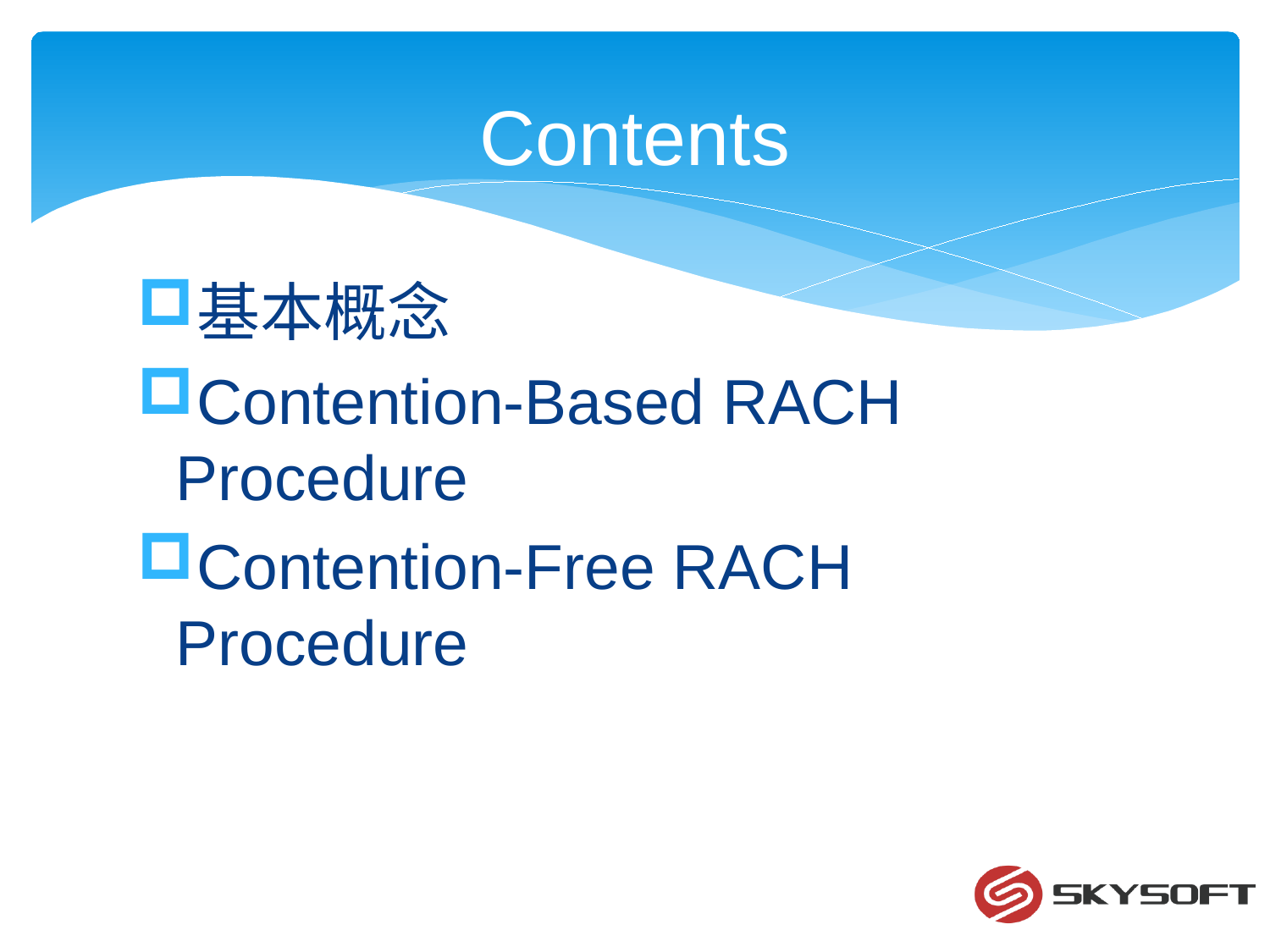

# Contents
基本概念
Contention-Based RACH Procedure
Contention-Free RACH Procedure